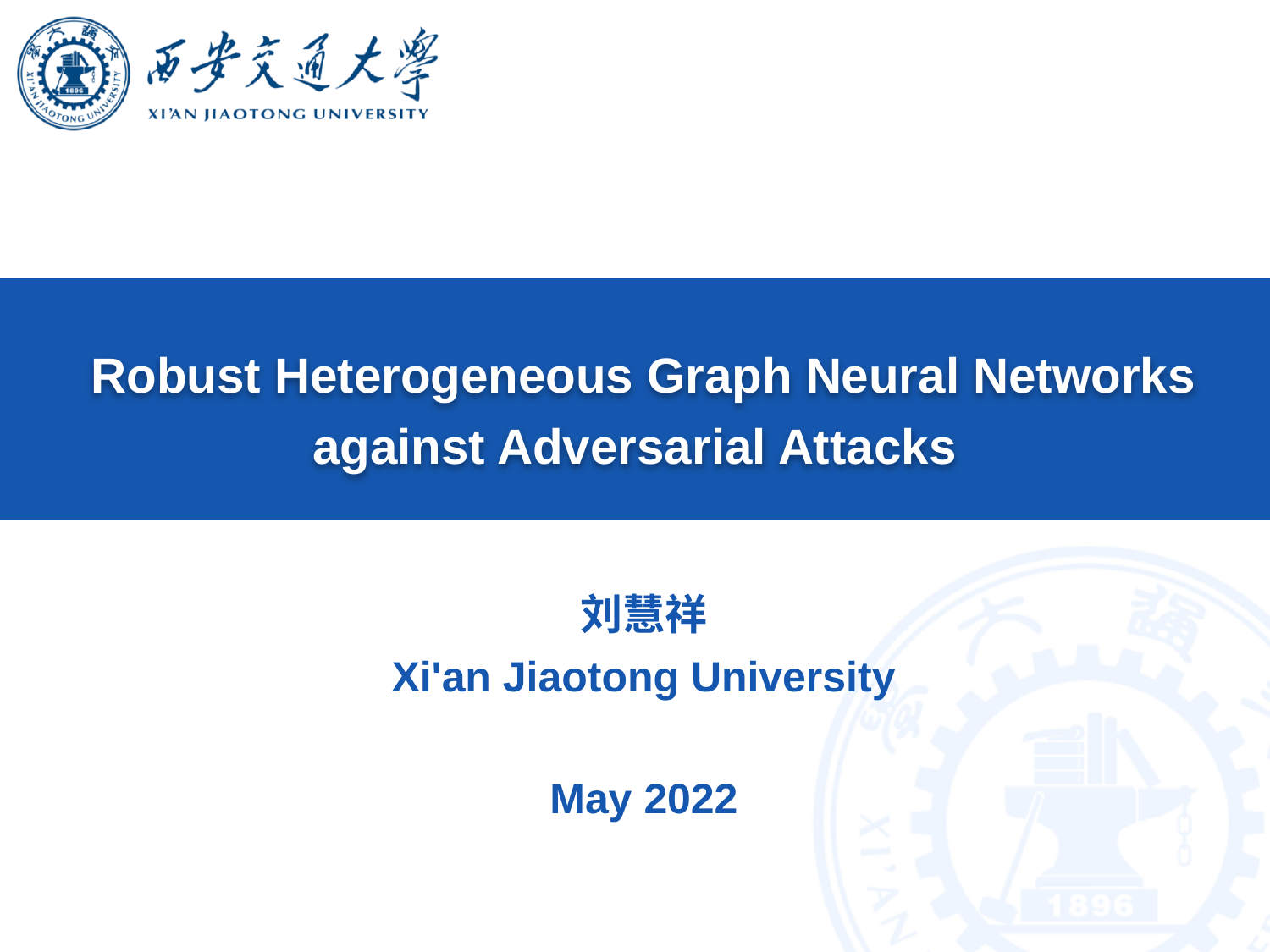

Robust Heterogeneous Graph Neural Networks against Adversarial Attacks
刘慧祥
Xi'an Jiaotong University

May 2022